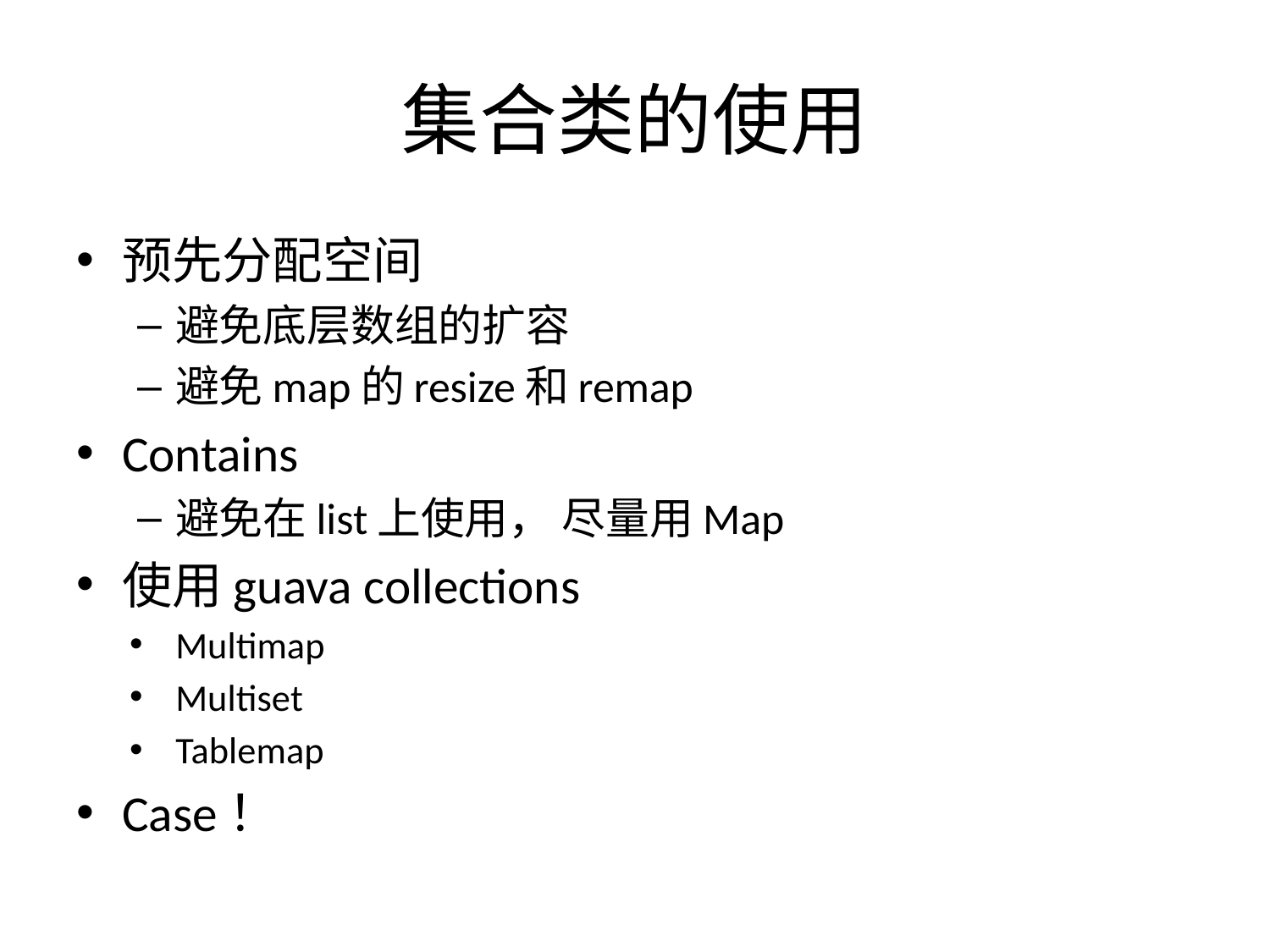

# 集合类的使用
预先分配空间
避免底层数组的扩容
避免map的resize和remap
Contains
避免在list上使用， 尽量用Map
使用guava collections
Multimap
Multiset
Tablemap
Case！